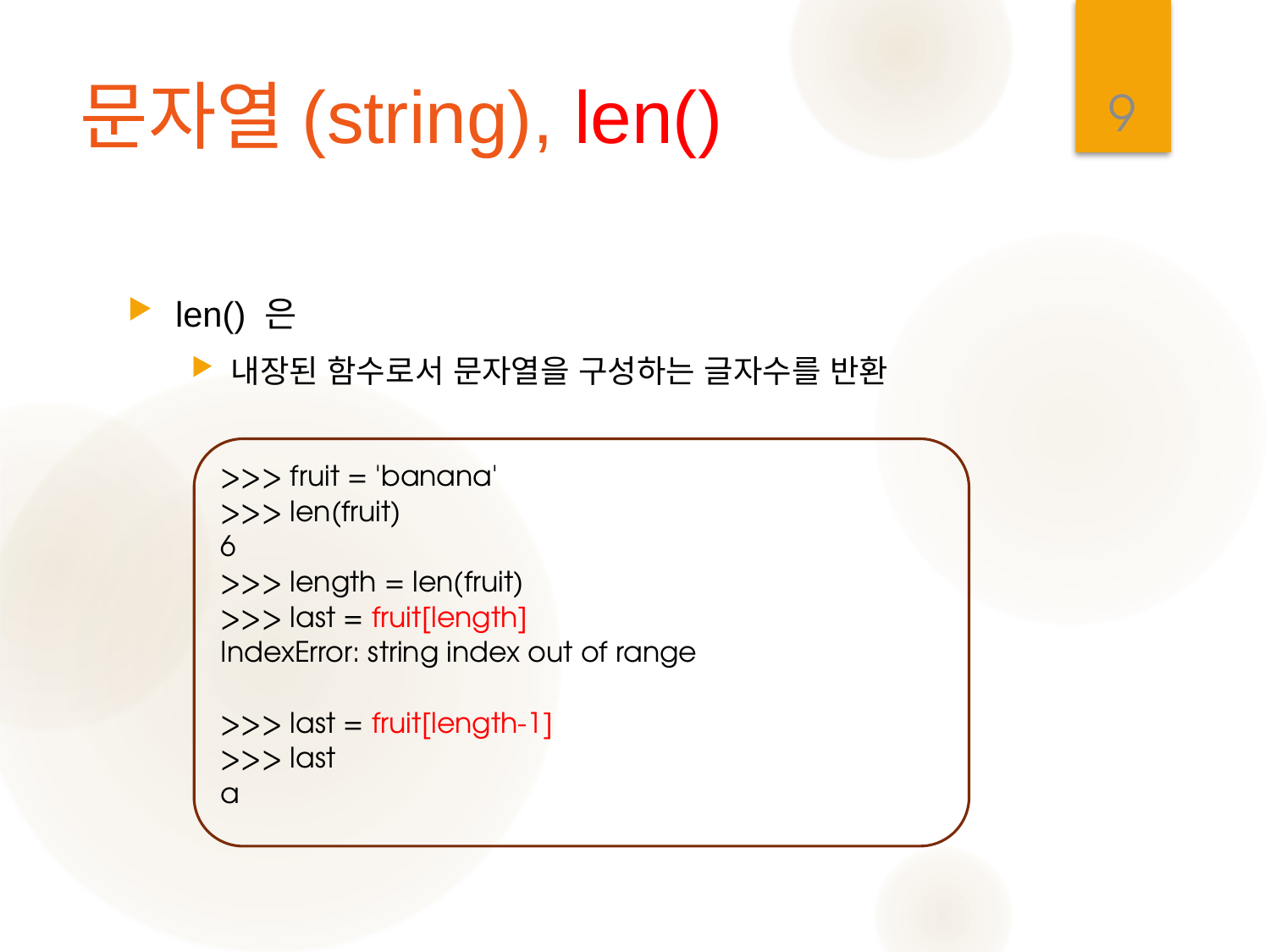

9
# 문자열(string), len()
len() 은
내장된 함수로서 문자열을 구성하는 글자수를 반환

>>> fruit = 'banana'
>>> len(fruit)
6
>>> length = len(fruit)
>>> last = fruit[length]
IndexError: string index out of range

>>> last = fruit[length-1]
>>> last
a